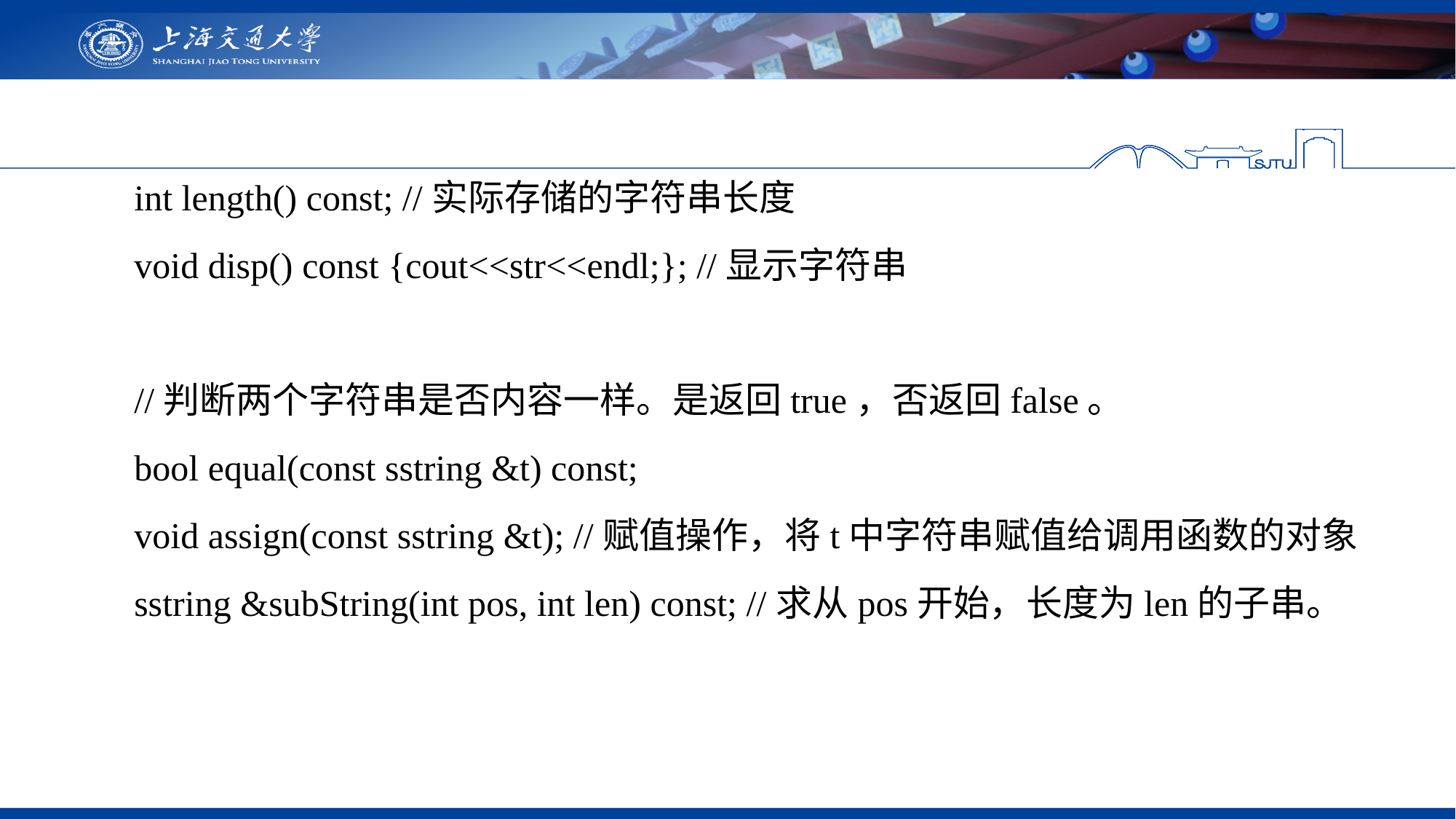

int length() const; //实际存储的字符串长度
        void disp() const {cout<<str<<endl;}; //显示字符串

        //判断两个字符串是否内容一样。是返回true，否返回false。
        bool equal(const sstring &t) const;
        void assign(const sstring &t); //赋值操作，将t中字符串赋值给调用函数的对象
        sstring &subString(int pos, int len) const; //求从pos开始，长度为len的子串。